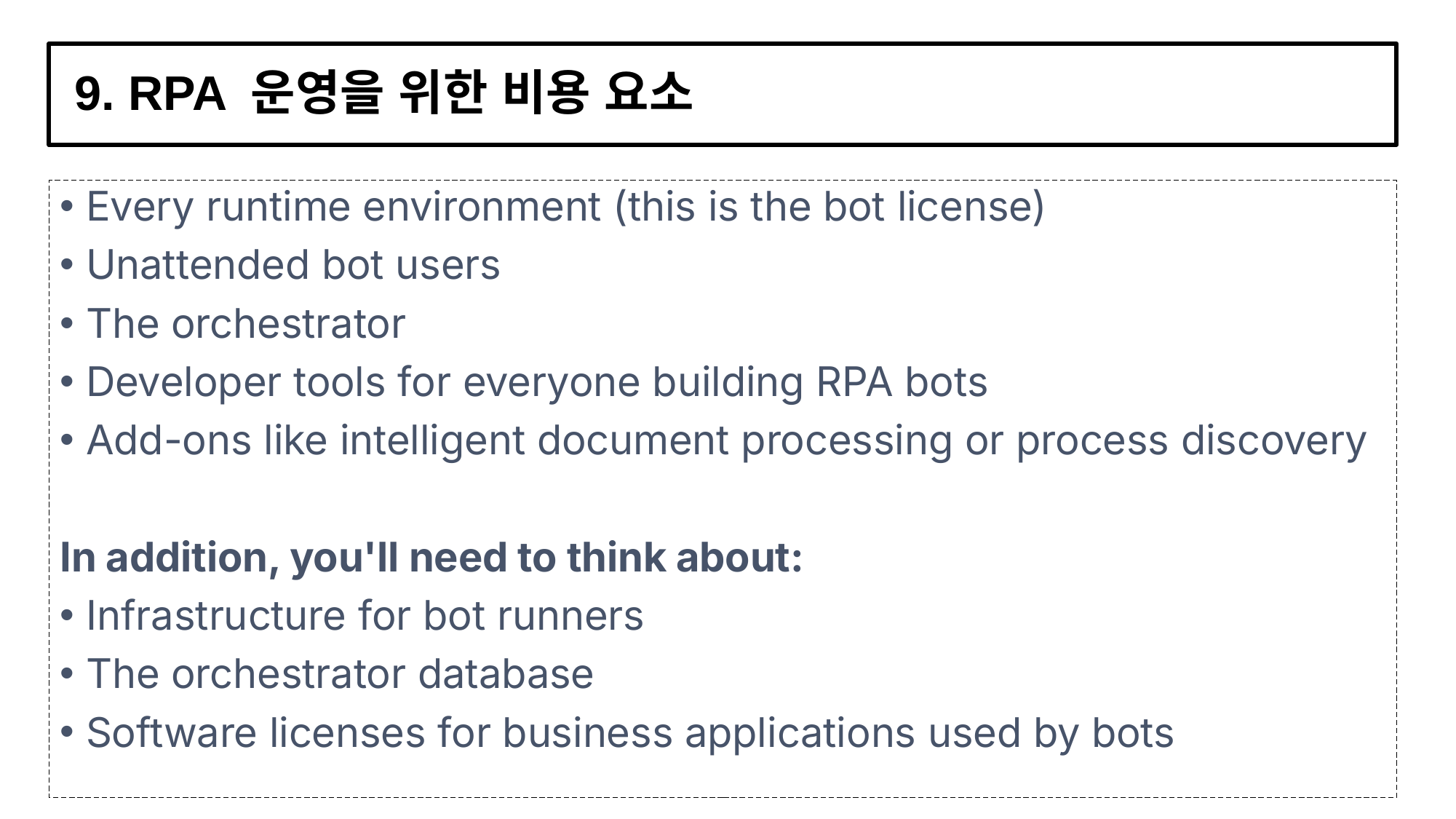

# 9. RPA 운영을 위한 비용 요소
Every runtime environment (this is the bot license)
Unattended bot users
The orchestrator
Developer tools for everyone building RPA bots
Add-ons like intelligent document processing or process discovery

In addition, you'll need to think about:
Infrastructure for bot runners
The orchestrator database
Software licenses for business applications used by bots